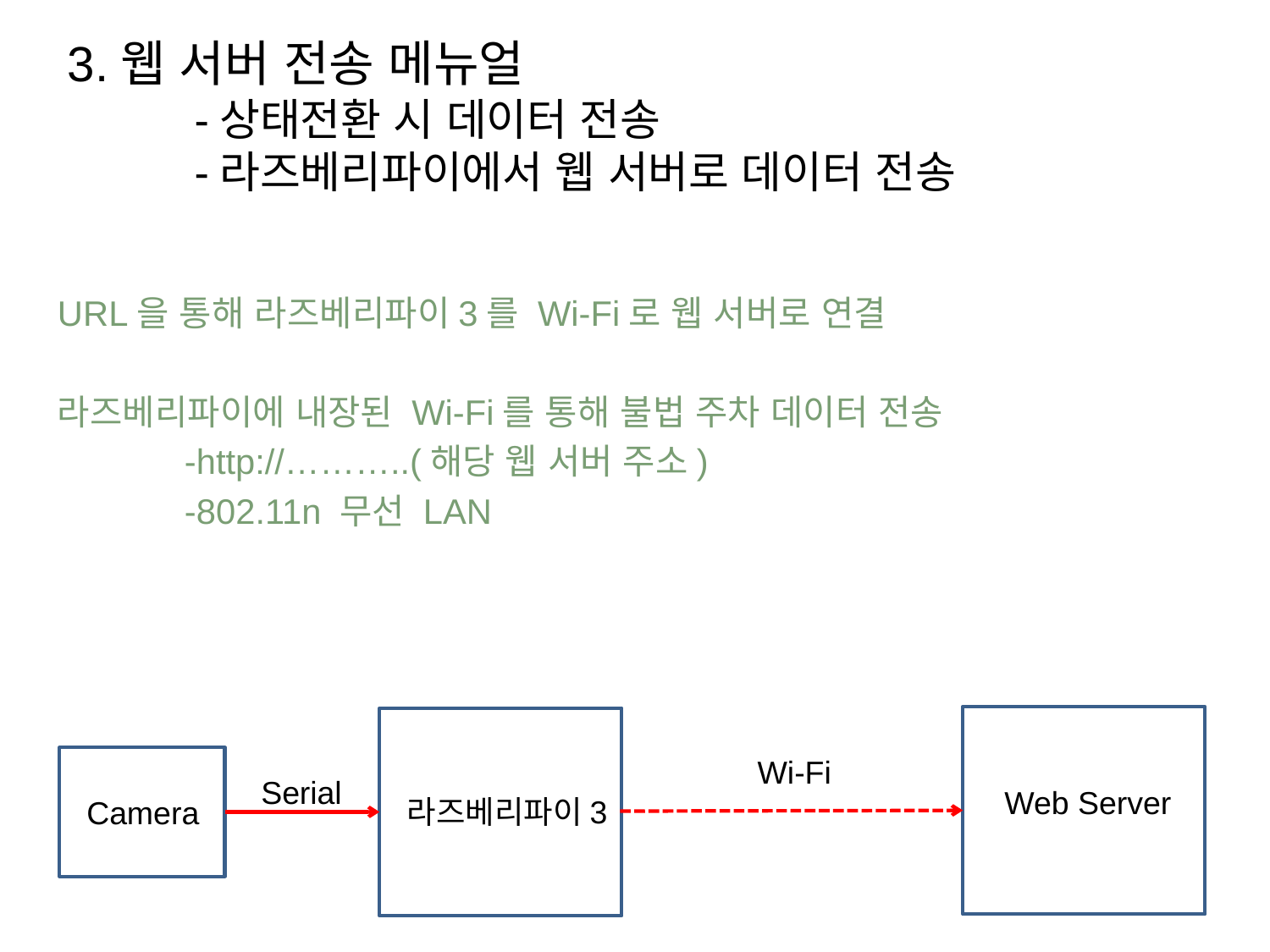

3.웹 서버 전송 메뉴얼
	-상태전환 시 데이터 전송
	-라즈베리파이에서 웹 서버로 데이터 전송
URL을 통해 라즈베리파이3를 Wi-Fi로 웹 서버로 연결

라즈베리파이에 내장된 Wi-Fi를 통해 불법 주차 데이터 전송
	-http://………..(해당 웹 서버 주소)
	-802.11n 무선 LAN

Wi-Fi

Serial
Web Server
라즈베리파이3
Camera